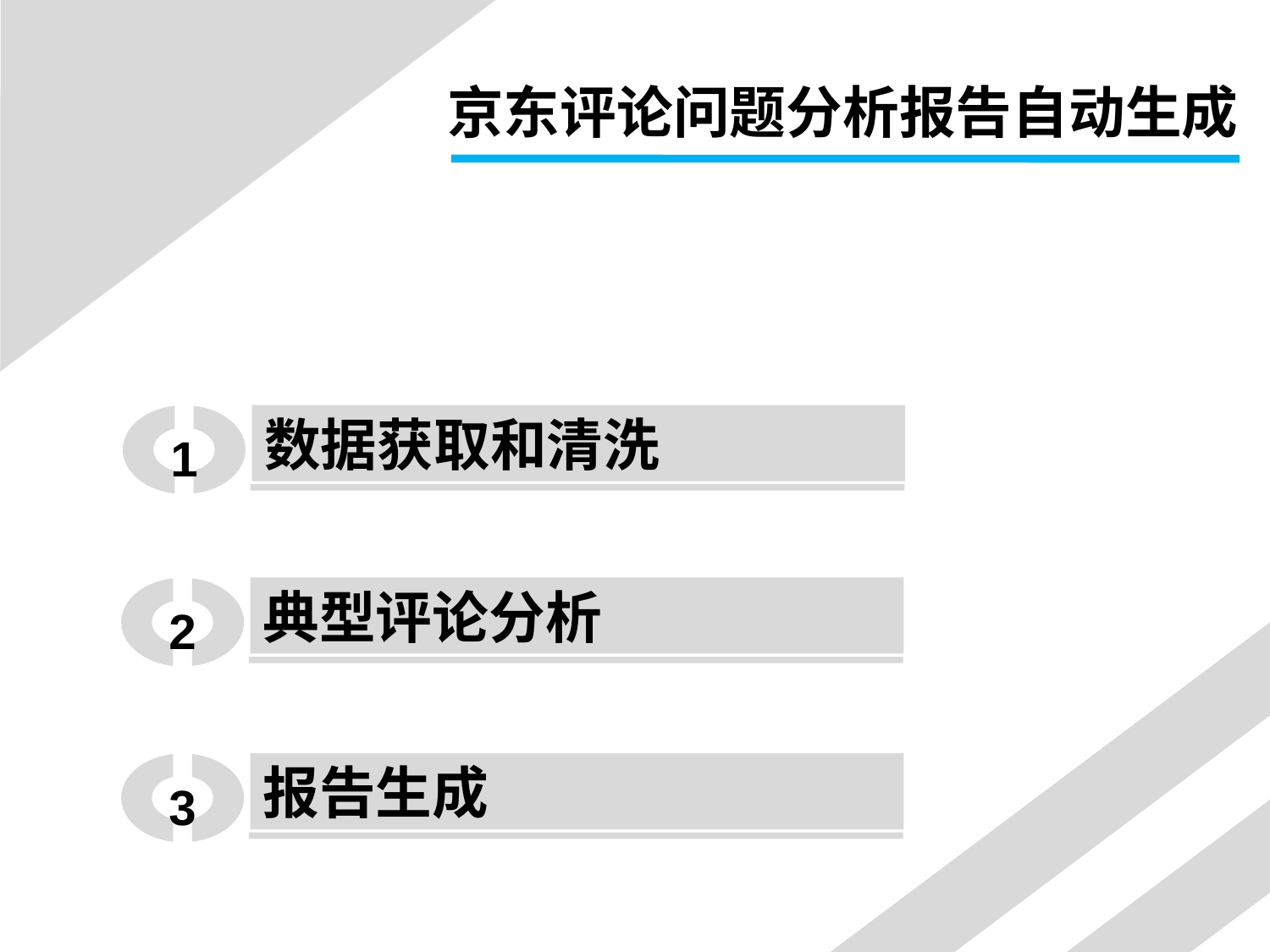

京东评论问题分析报告自动生成
数据获取和清洗

1

典型评论分析

2

报告生成

3